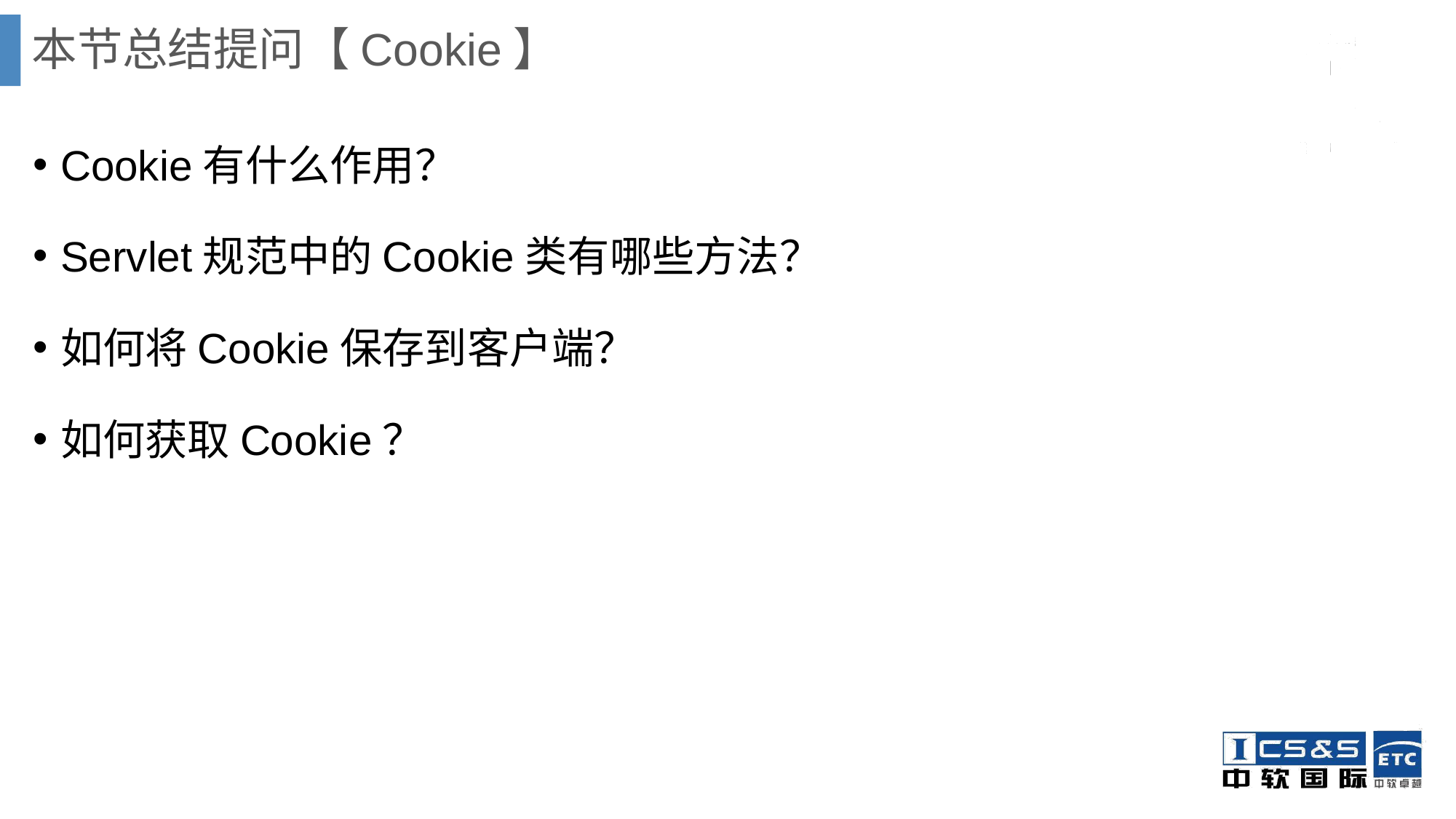

# 本节总结提问【Cookie】
Cookie有什么作用？
Servlet规范中的Cookie类有哪些方法？
如何将Cookie保存到客户端？
如何获取Cookie？